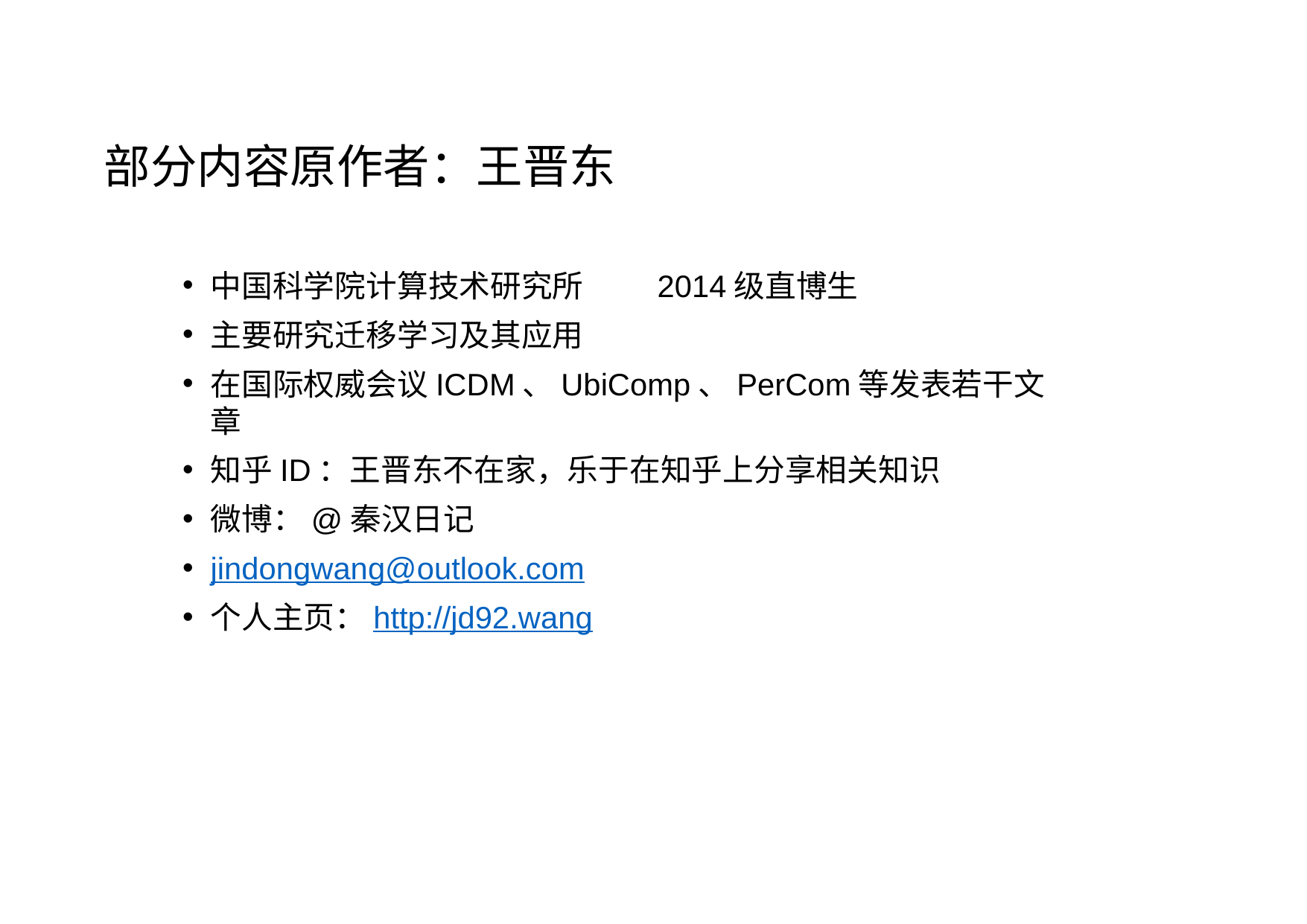

#
部分内容原作者：王晋东
中国科学院计算技术研究所	2014级直博生
主要研究迁移学习及其应用
在国际权威会议ICDM、UbiComp、PerCom等发表若干文章
知乎ID：王晋东不在家，乐于在知乎上分享相关知识
微博：@秦汉日记
jindongwang@outlook.com
个人主页：http://jd92.wang